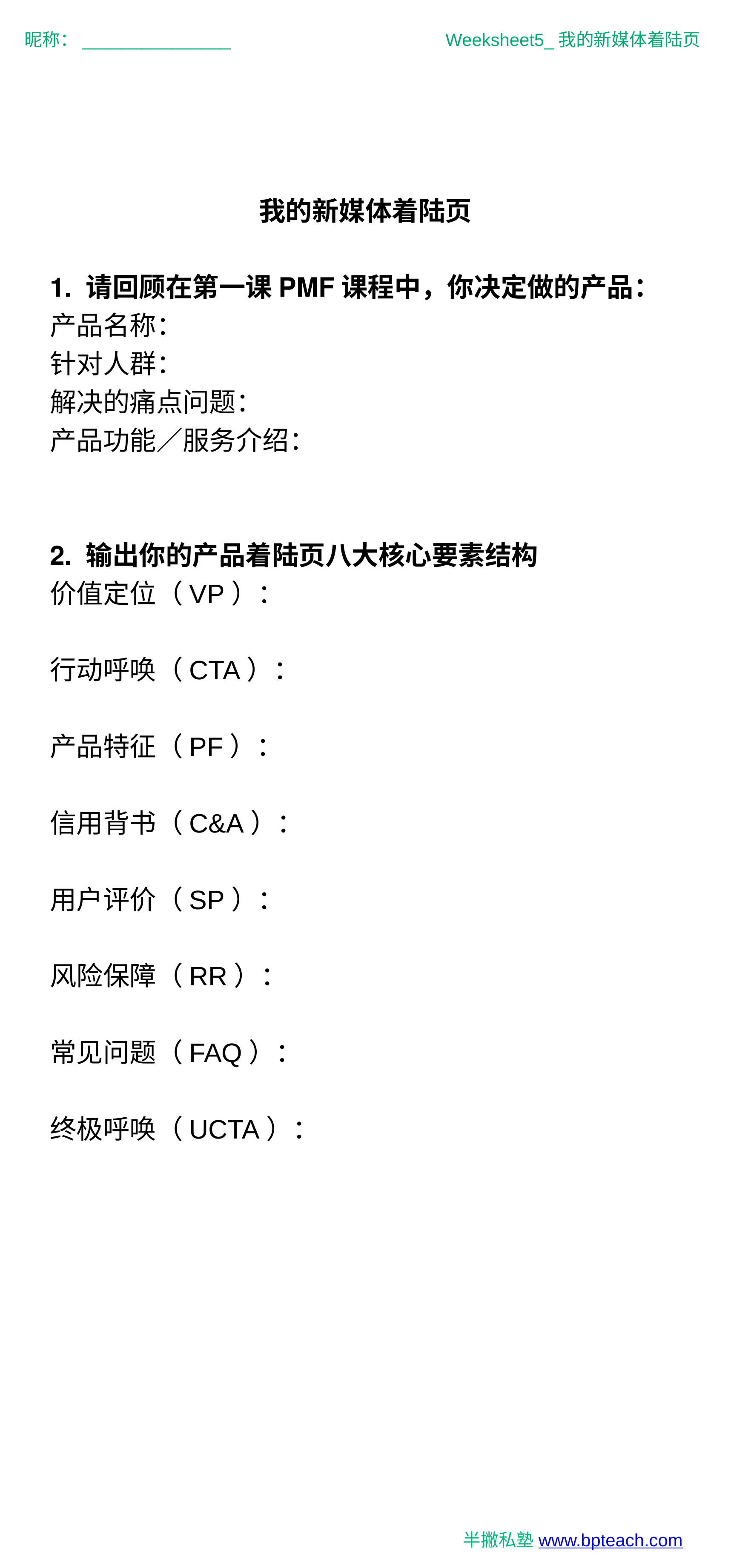

昵称：_______________
Weeksheet5_我的新媒体着陆页
我的新媒体着陆页

1. 请回顾在第一课PMF课程中，你决定做的产品：
产品名称：
针对人群：
解决的痛点问题：
产品功能／服务介绍：

2. 输出你的产品着陆页八大核心要素结构
价值定位（VP）：

行动呼唤（CTA）：

产品特征（PF）：

信用背书（C&A）：

用户评价（SP）：

风险保障（RR）：

常见问题（FAQ）：

终极呼唤（UCTA）：

半撇私塾www.bpteach.com